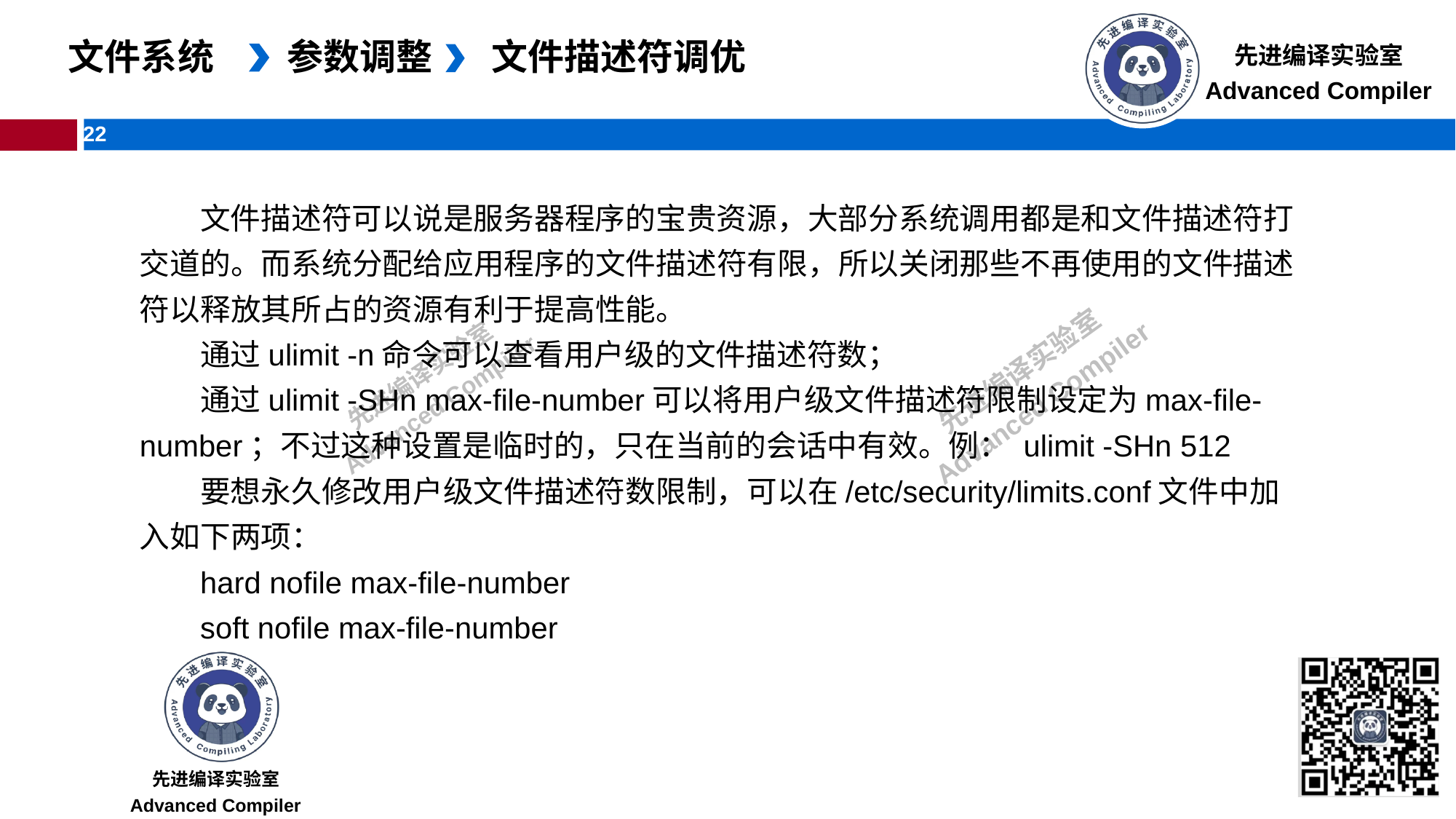

文件系统
参数调整
文件描述符调优

文件描述符可以说是服务器程序的宝贵资源，大部分系统调用都是和文件描述符打交道的。而系统分配给应用程序的文件描述符有限，所以关闭那些不再使用的文件描述符以释放其所占的资源有利于提高性能。
通过ulimit -n命令可以查看用户级的文件描述符数；
通过ulimit -SHn max-file-number可以将用户级文件描述符限制设定为max-file-number；不过这种设置是临时的，只在当前的会话中有效。例： ulimit -SHn 512
要想永久修改用户级文件描述符数限制，可以在/etc/security/limits.conf文件中加入如下两项：
hard nofile max-file-number
soft nofile max-file-number